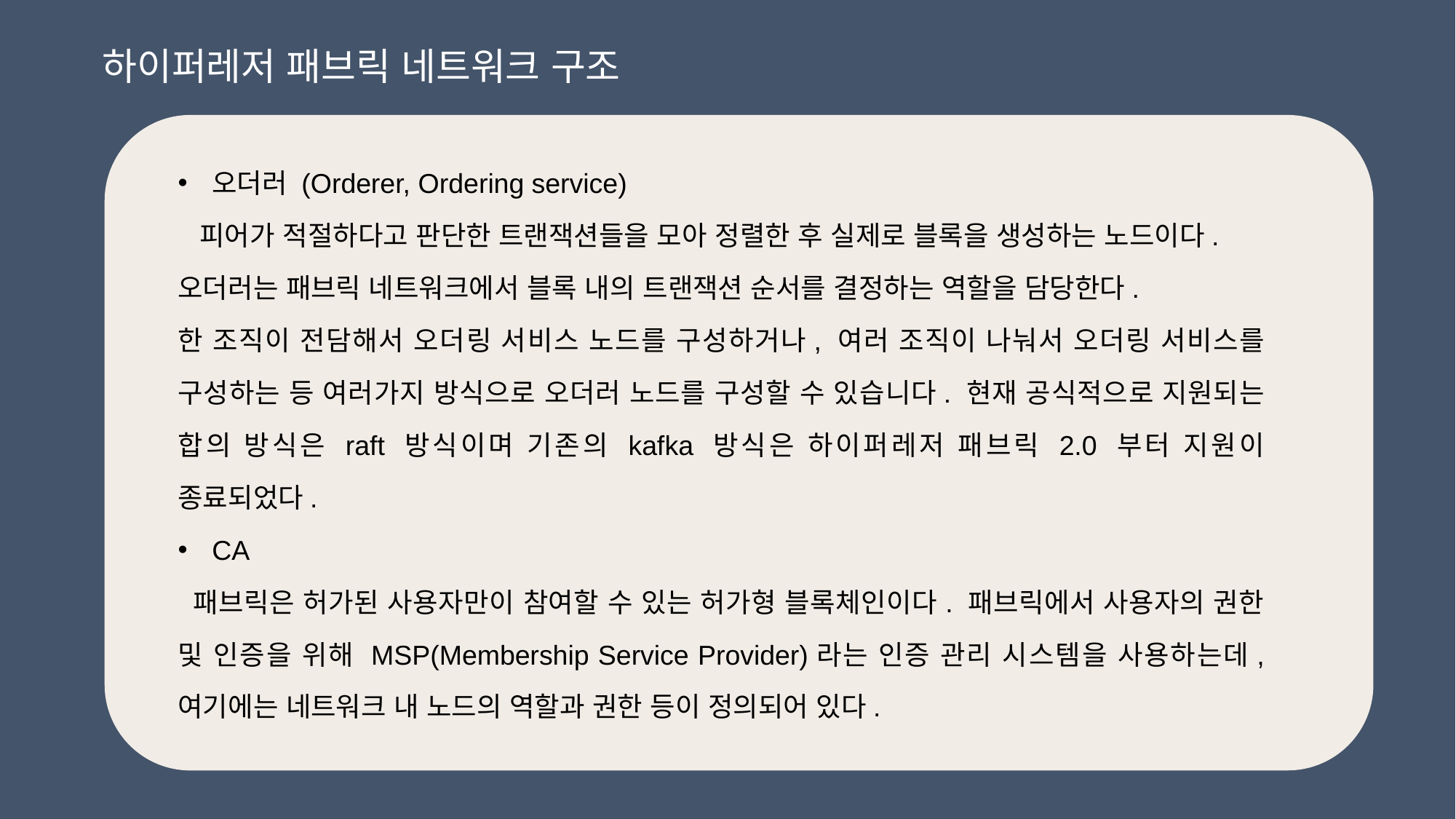

하이퍼레저 패브릭 네트워크 구조

오더러 (Orderer, Ordering service)
  피어가 적절하다고 판단한 트랜잭션들을 모아 정렬한 후 실제로 블록을 생성하는 노드이다.
오더러는 패브릭 네트워크에서 블록 내의 트랜잭션 순서를 결정하는 역할을 담당한다.
한 조직이 전담해서 오더링 서비스 노드를 구성하거나, 여러 조직이 나눠서 오더링 서비스를 구성하는 등 여러가지 방식으로 오더러 노드를 구성할 수 있습니다. 현재 공식적으로 지원되는 합의 방식은 raft 방식이며 기존의 kafka 방식은 하이퍼레저 패브릭 2.0 부터 지원이 종료되었다.
CA
 패브릭은 허가된 사용자만이 참여할 수 있는 허가형 블록체인이다. 패브릭에서 사용자의 권한 및 인증을 위해 MSP(Membership Service Provider)라는 인증 관리 시스템을 사용하는데, 여기에는 네트워크 내 노드의 역할과 권한 등이 정의되어 있다.